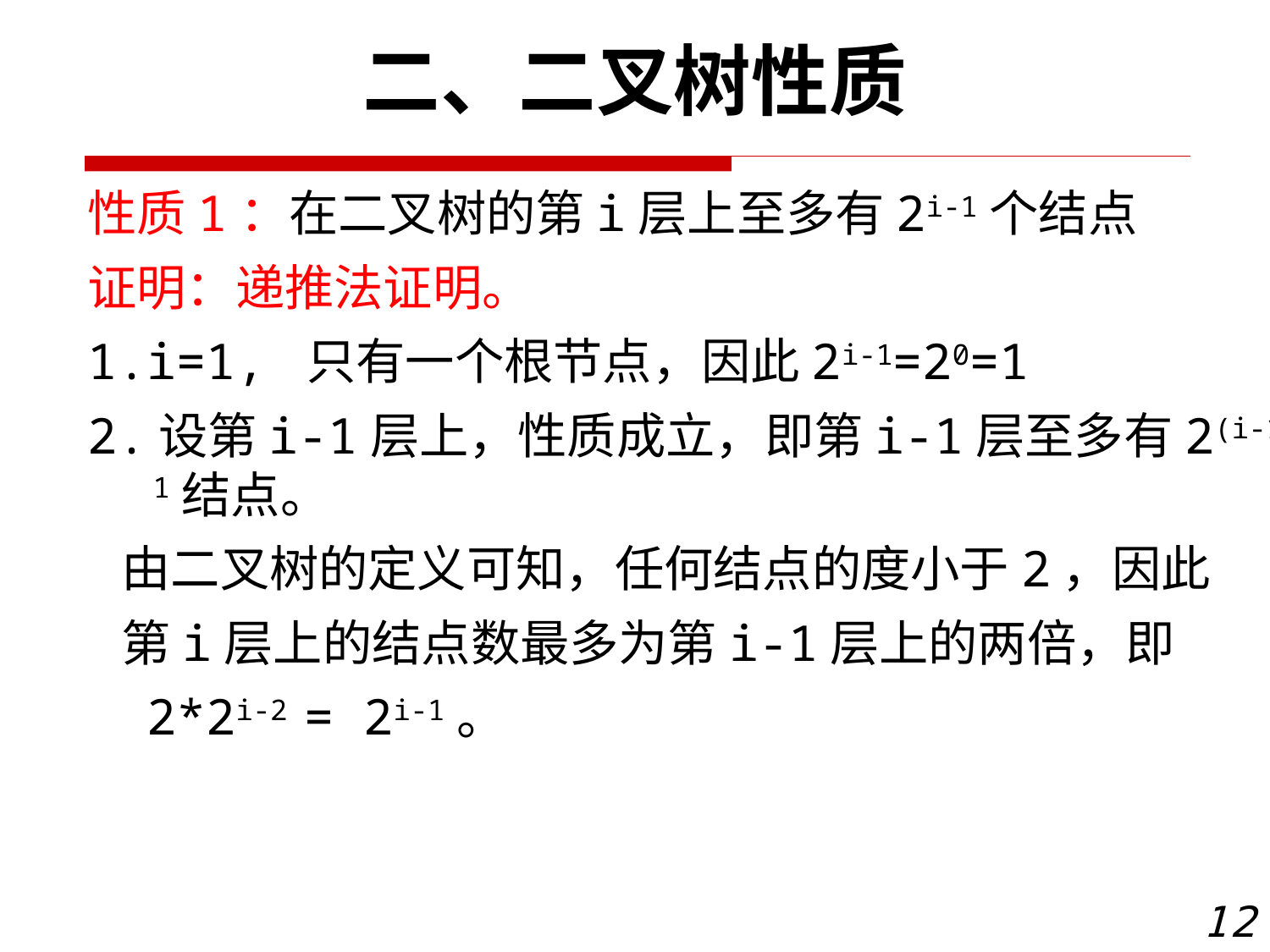

二、二叉树性质
性质1：在二叉树的第i层上至多有2i-1个结点
证明：递推法证明。
1.i=1, 只有一个根节点，因此2i-1=20=1
2.设第i-1层上，性质成立，即第i-1层至多有2(i-1)-1结点。
  由二叉树的定义可知，任何结点的度小于2，因此
  第i层上的结点数最多为第i-1层上的两倍，即
  2*2i-2 = 2i-1。
12